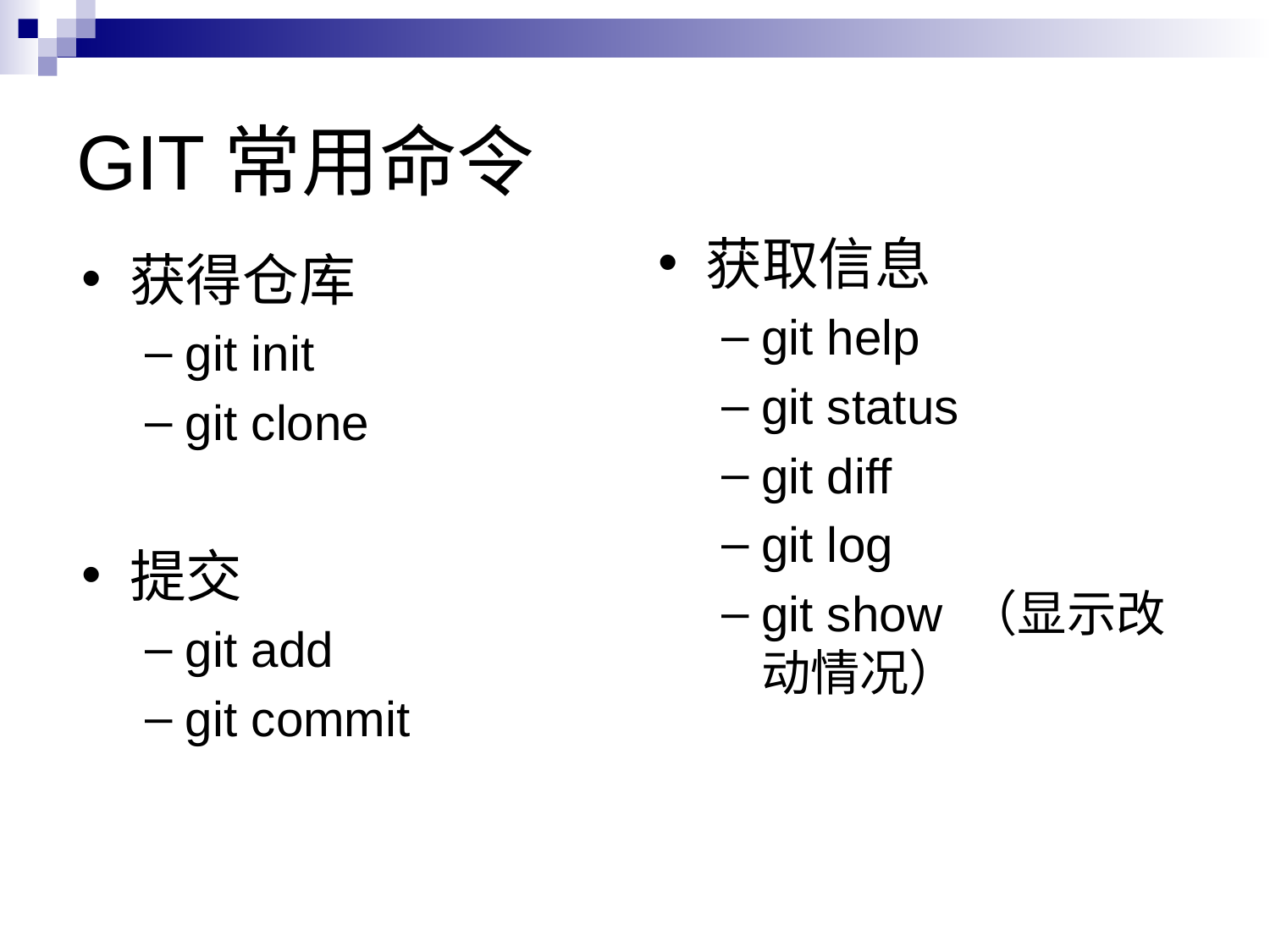

# GIT常用命令
获取信息
git help
git status
git diff
git log
git show （显示改动情况）

获得仓库
git init
git clone

提交
git add
git commit